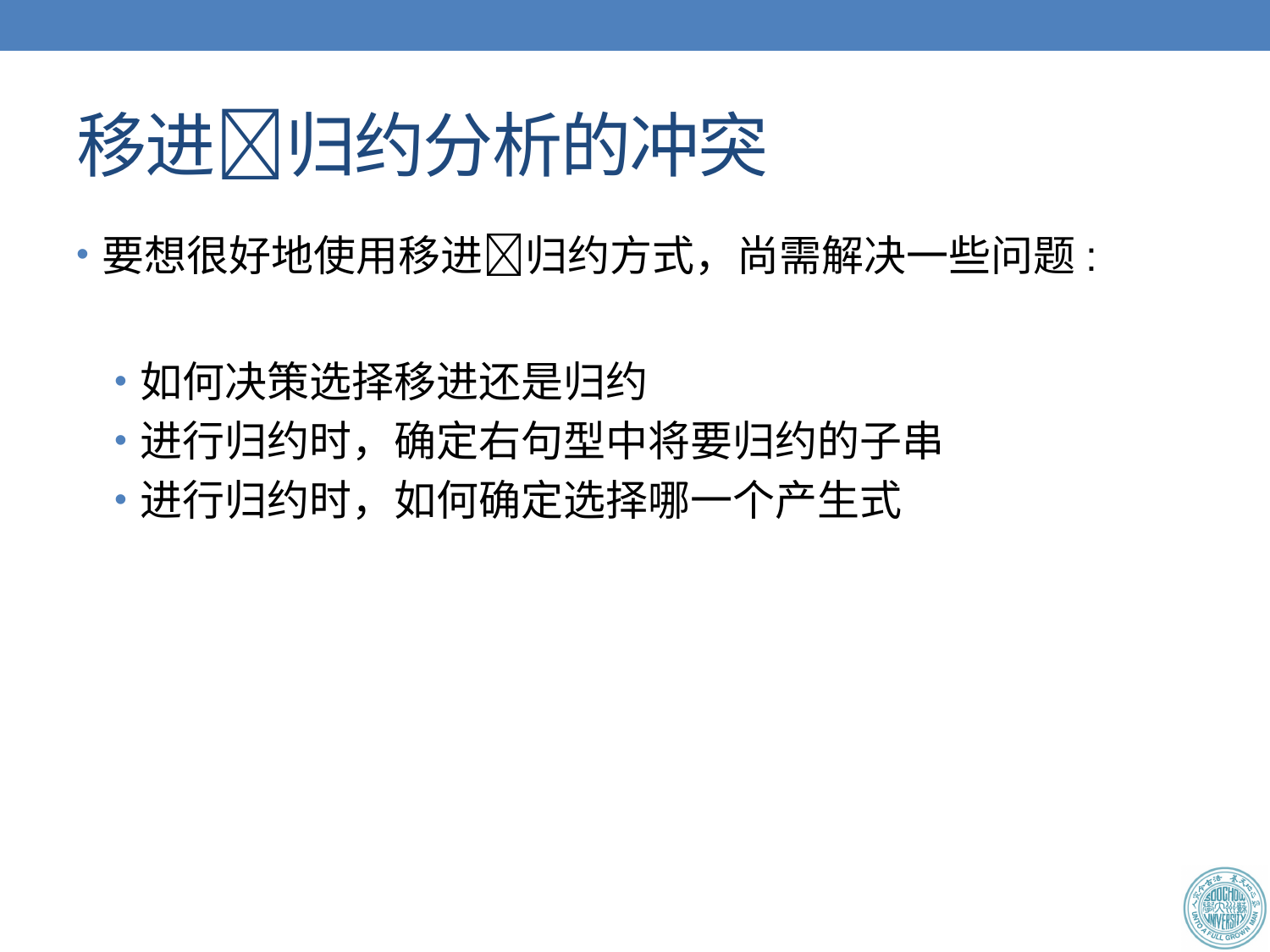

# 移进−归约分析的冲突
要想很好地使用移进−归约方式，尚需解决一些问题:

如何决策选择移进还是归约
进行归约时，确定右句型中将要归约的子串
进行归约时，如何确定选择哪一个产生式